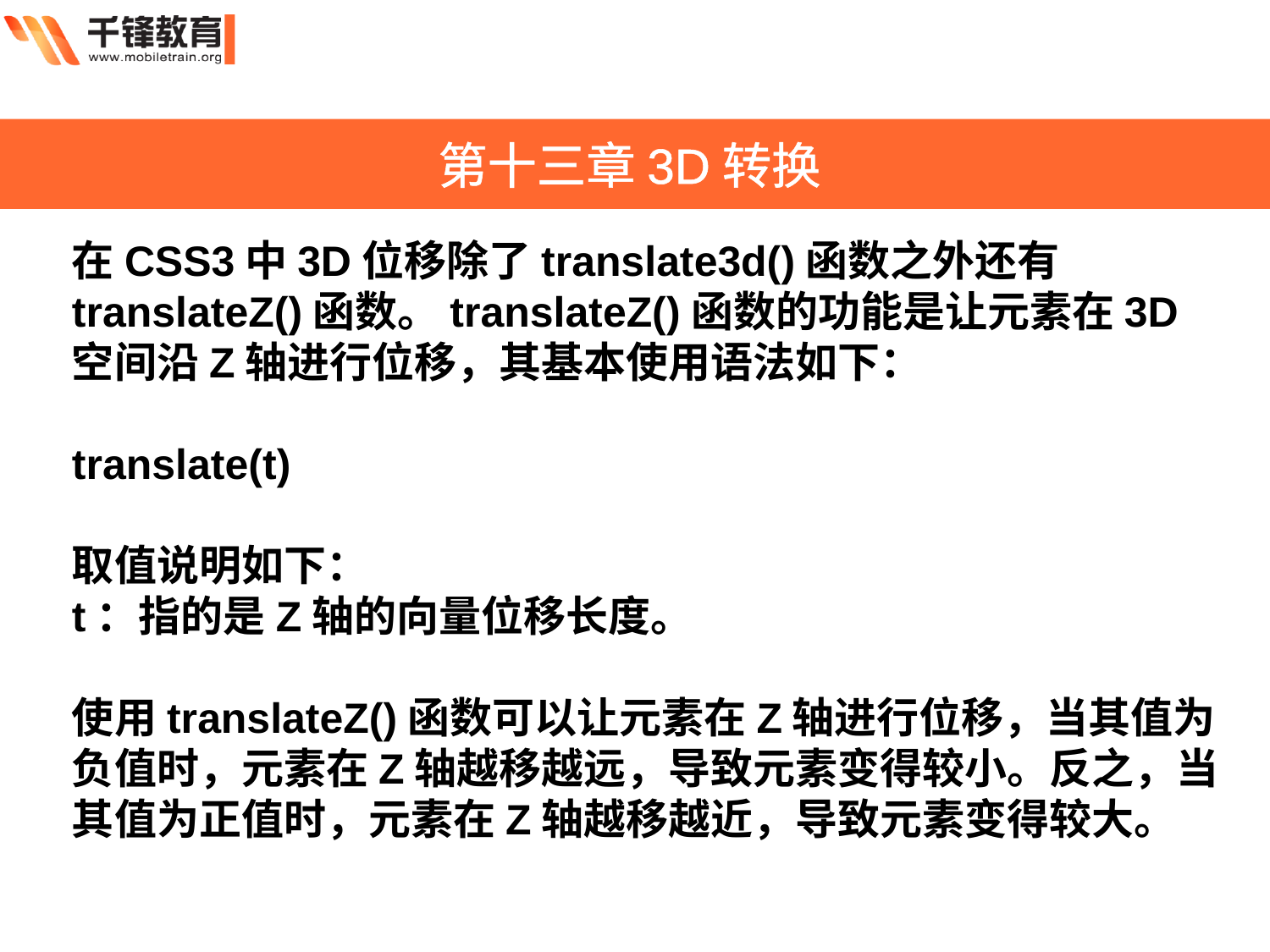

第十三章3D转换
在CSS3中3D位移除了translate3d()函数之外还有translateZ()函数。translateZ()函数的功能是让元素在3D空间沿Z轴进行位移，其基本使用语法如下：

translate(t)

取值说明如下：
t：指的是Z轴的向量位移长度。

使用translateZ()函数可以让元素在Z轴进行位移，当其值为负值时，元素在Z轴越移越远，导致元素变得较小。反之，当其值为正值时，元素在Z轴越移越近，导致元素变得较大。